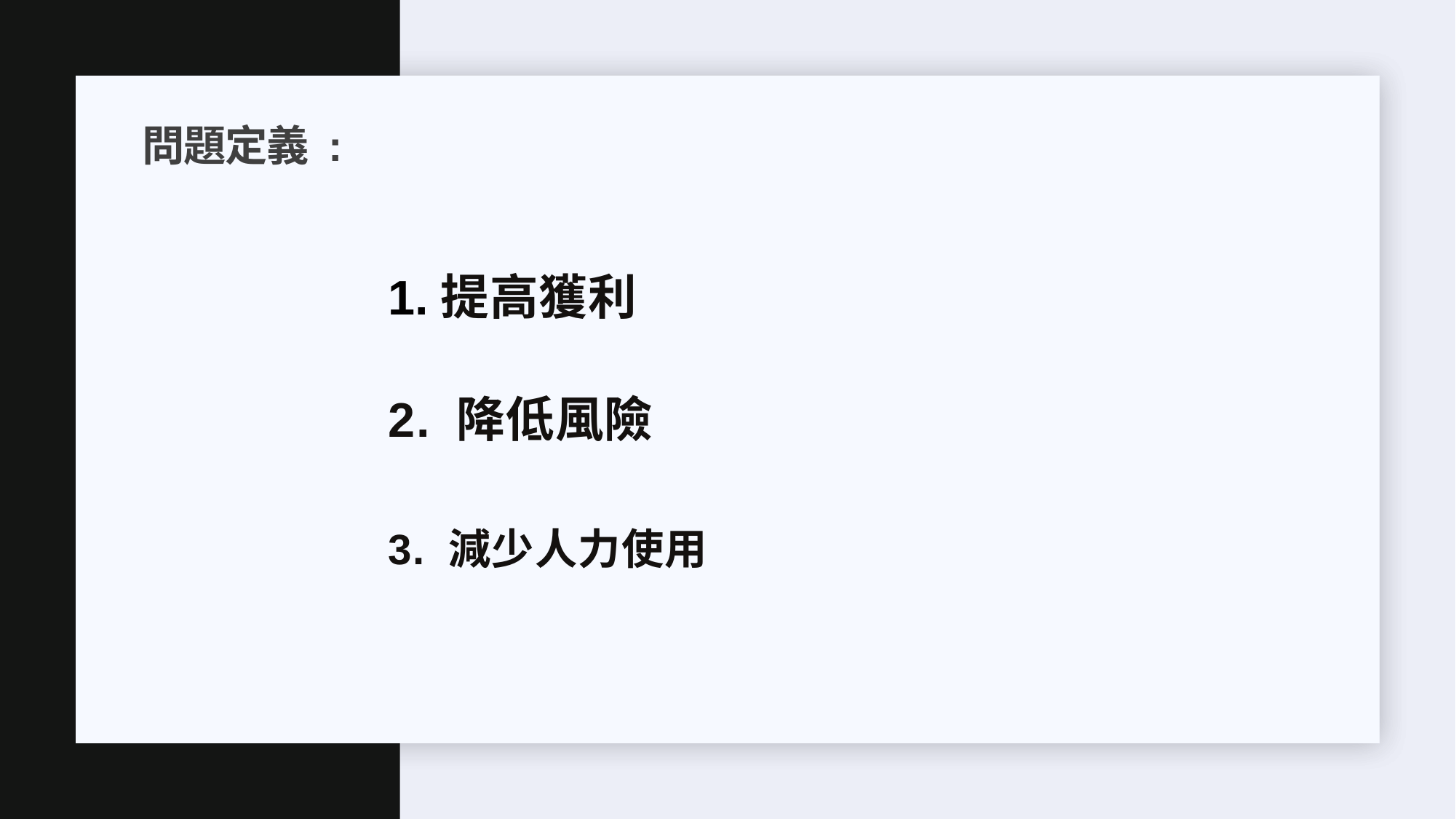

# 問題定義 :
1.提高獲利

2. 降低風險
3. 減少人力使用